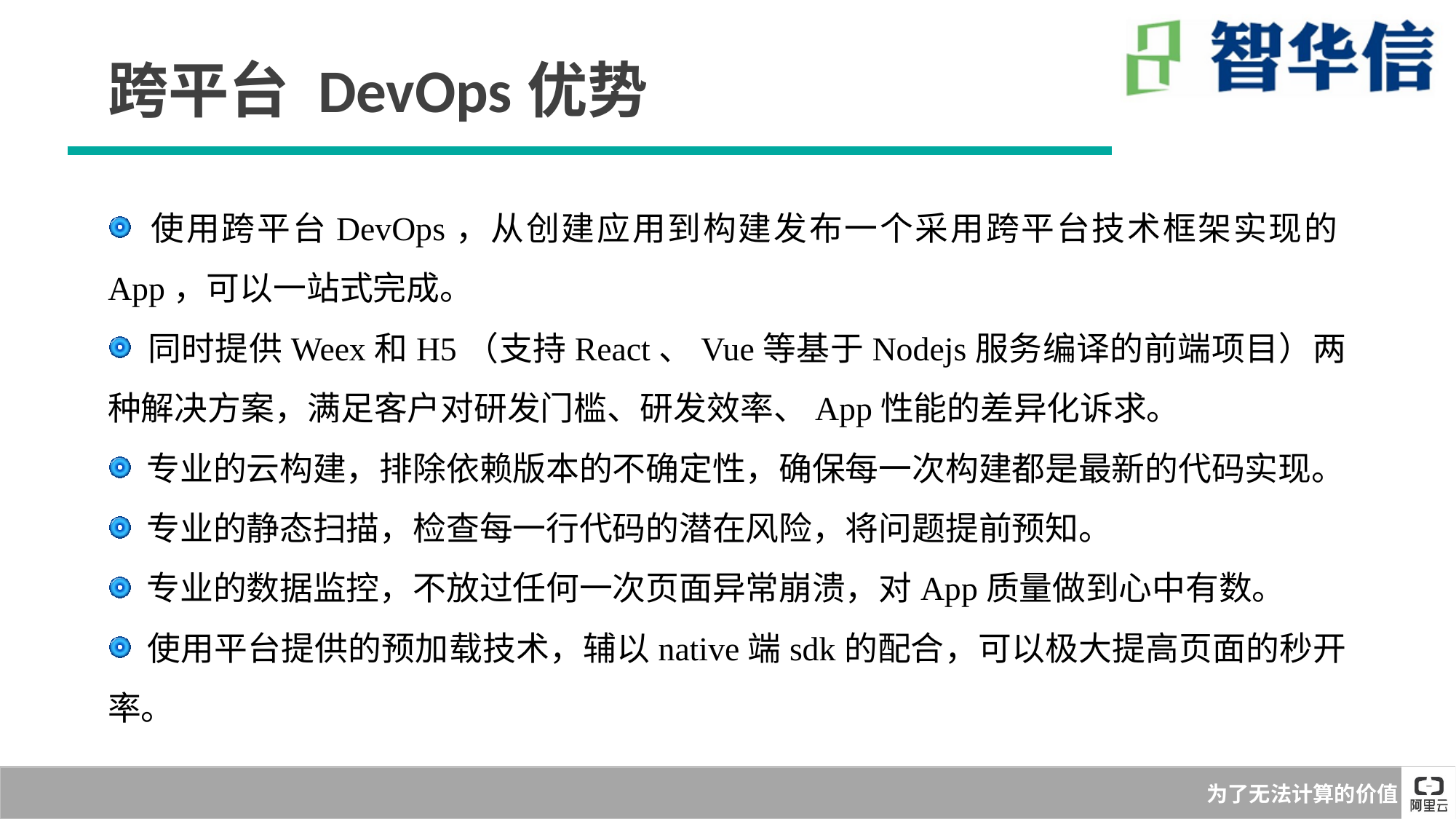

跨平台 DevOps优势
 使用跨平台DevOps，从创建应用到构建发布一个采用跨平台技术框架实现的App，可以一站式完成。
 同时提供Weex和H5（支持React、Vue等基于Nodejs服务编译的前端项目）两种解决方案，满足客户对研发门槛、研发效率、App性能的差异化诉求。
 专业的云构建，排除依赖版本的不确定性，确保每一次构建都是最新的代码实现。
 专业的静态扫描，检查每一行代码的潜在风险，将问题提前预知。
 专业的数据监控，不放过任何一次页面异常崩溃，对App质量做到心中有数。
 使用平台提供的预加载技术，辅以native端sdk的配合，可以极大提高页面的秒开率。